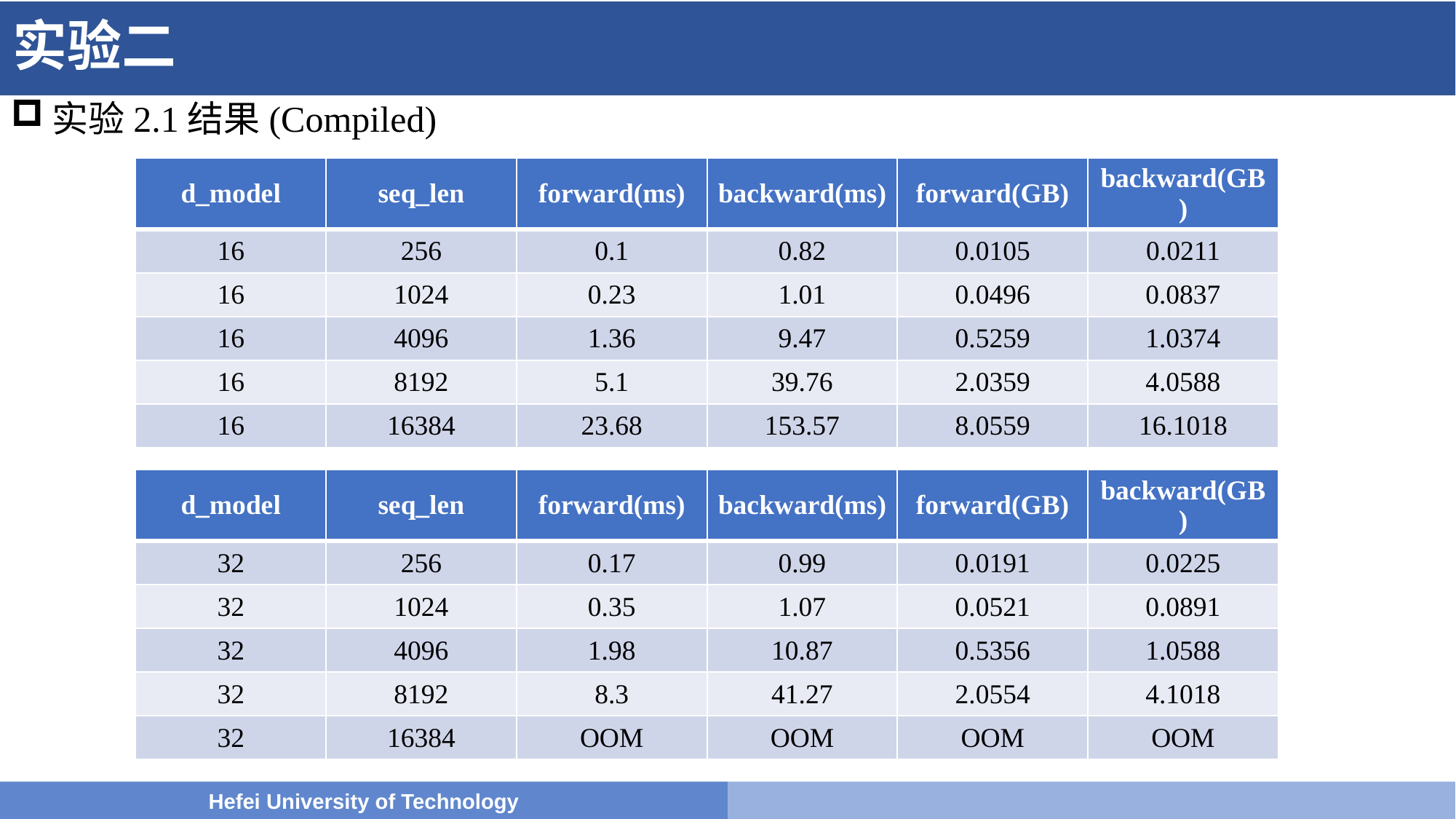

# 实验二
实验2.1结果(Compiled)

| d\_model | seq\_len | forward(ms) | backward(ms) | forward(GB) | backward(GB) |
| --- | --- | --- | --- | --- | --- |
| 16 | 256 | 0.1 | 0.82 | 0.0105 | 0.0211 |
| 16 | 1024 | 0.23 | 1.01 | 0.0496 | 0.0837 |
| 16 | 4096 | 1.36 | 9.47 | 0.5259 | 1.0374 |
| 16 | 8192 | 5.1 | 39.76 | 2.0359 | 4.0588 |
| 16 | 16384 | 23.68 | 153.57 | 8.0559 | 16.1018 |
| d\_model | seq\_len | forward(ms) | backward(ms) | forward(GB) | backward(GB) |
| --- | --- | --- | --- | --- | --- |
| 32 | 256 | 0.17 | 0.99 | 0.0191 | 0.0225 |
| 32 | 1024 | 0.35 | 1.07 | 0.0521 | 0.0891 |
| 32 | 4096 | 1.98 | 10.87 | 0.5356 | 1.0588 |
| 32 | 8192 | 8.3 | 41.27 | 2.0554 | 4.1018 |
| 32 | 16384 | OOM | OOM | OOM | OOM |
11